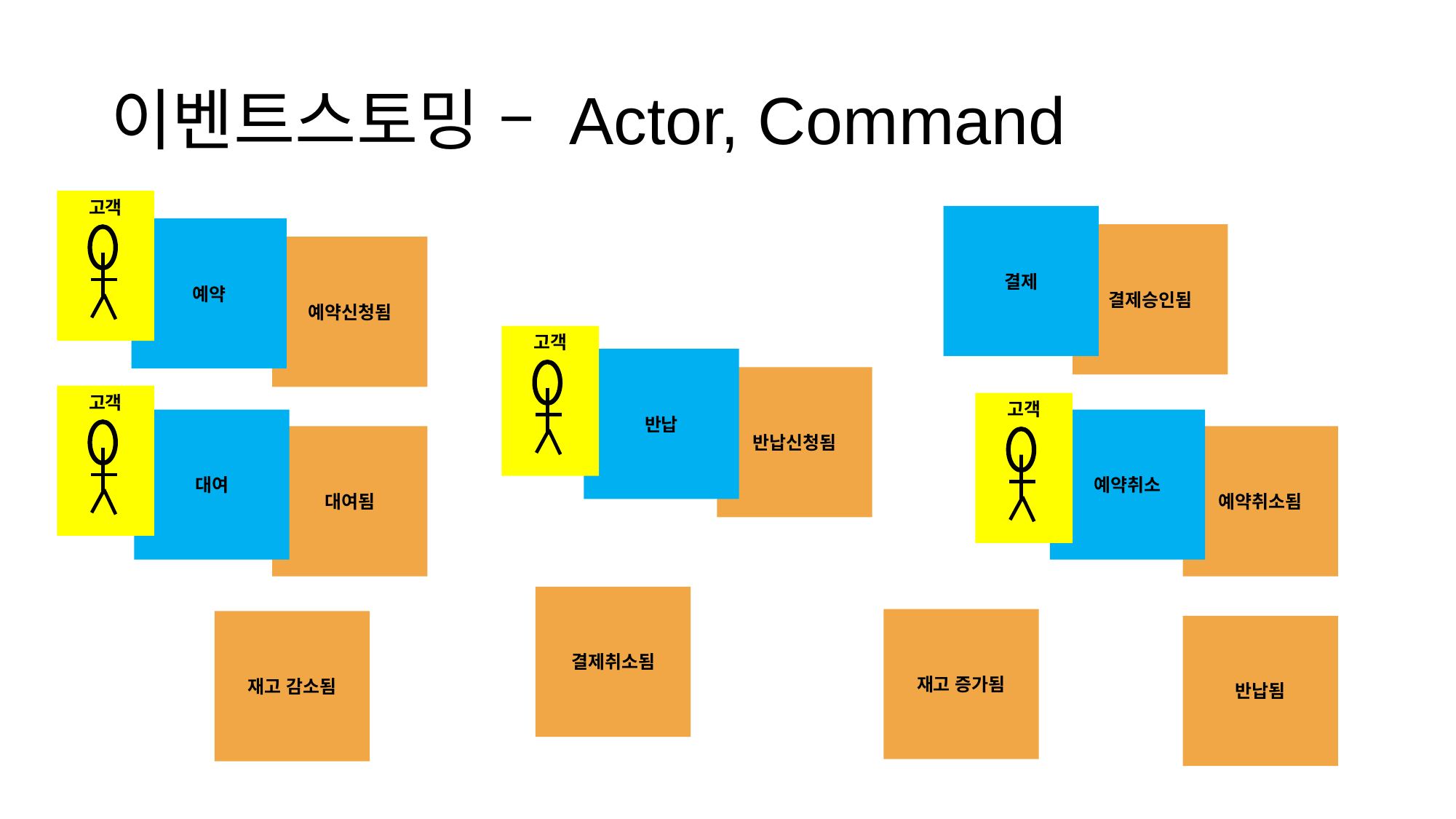

# 이벤트스토밍 – Actor, Command
고객

결제
예약
결제승인됨
예약신청됨
고객

반납
반납신청됨
고객

고객

대여
예약취소
대여됨
예약취소됨
결제취소됨
재고 증가됨
재고 감소됨
반납됨